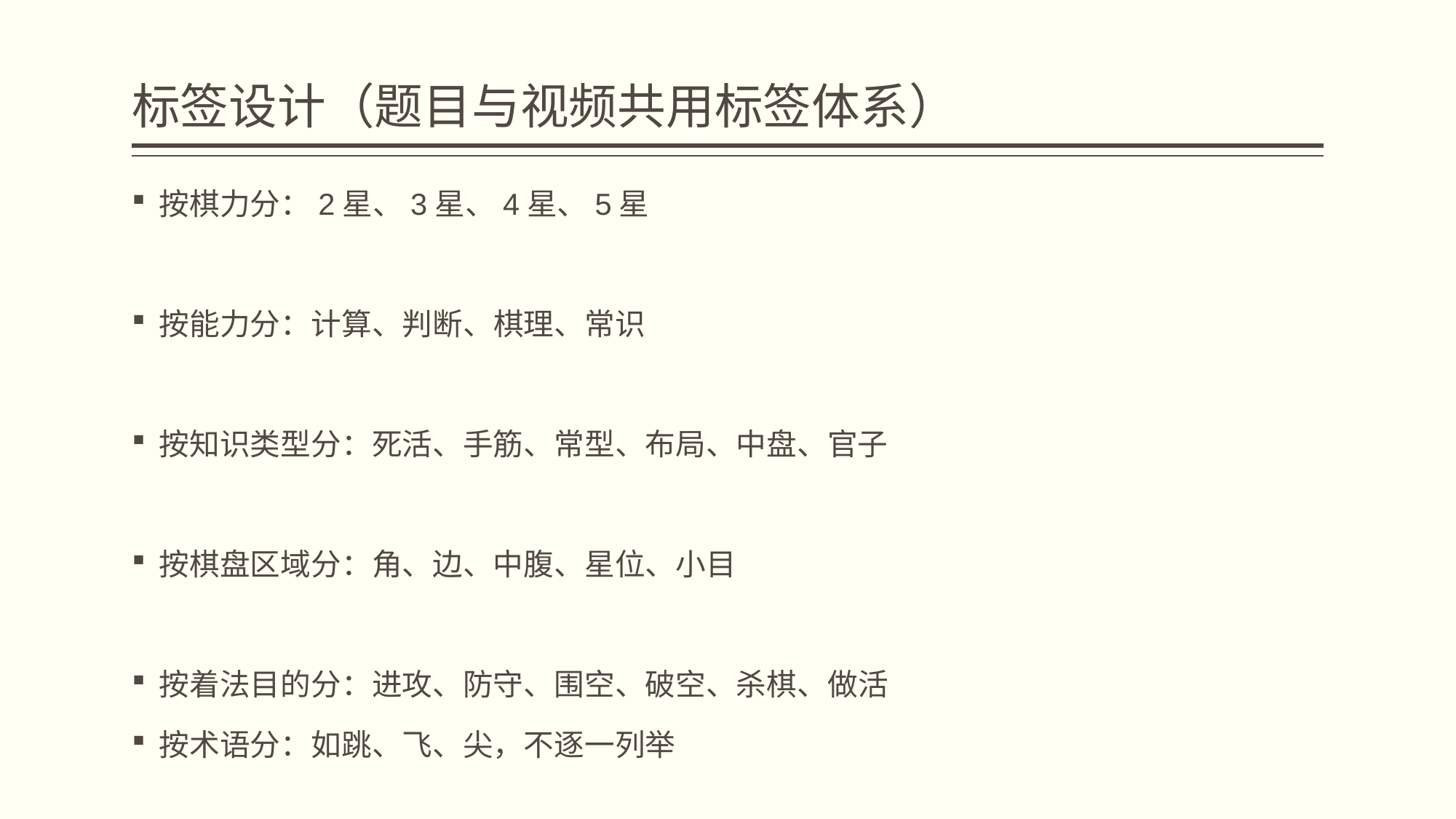

# 标签设计（题目与视频共用标签体系）
按棋力分：2星、3星、4星、5星

按能力分：计算、判断、棋理、常识

按知识类型分：死活、手筋、常型、布局、中盘、官子

按棋盘区域分：角、边、中腹、星位、小目

按着法目的分：进攻、防守、围空、破空、杀棋、做活
按术语分：如跳、飞、尖，不逐一列举